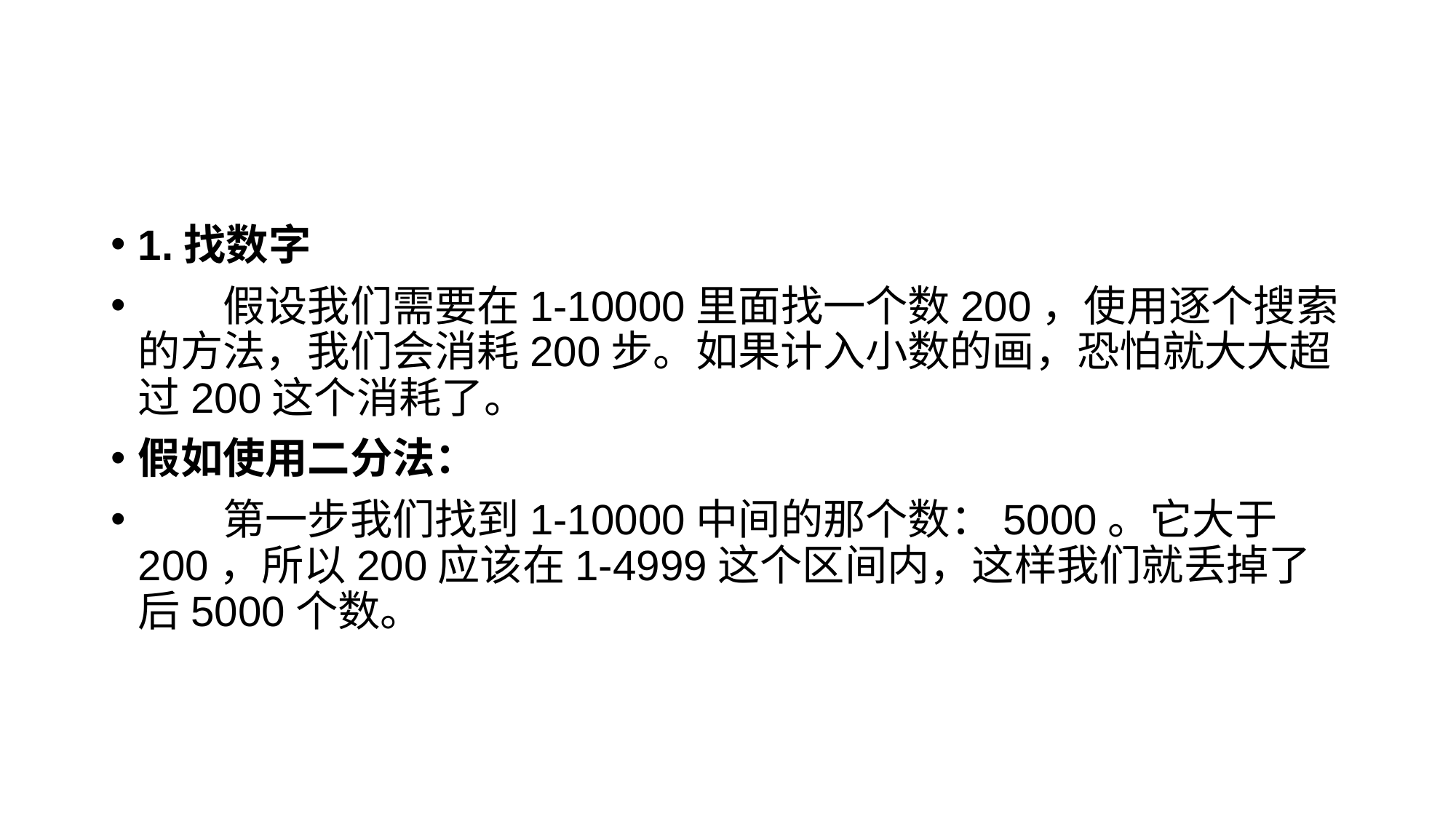

1.找数字
　　假设我们需要在1-10000里面找一个数200，使用逐个搜索的方法，我们会消耗200步。如果计入小数的画，恐怕就大大超过200这个消耗了。
假如使用二分法：
　　第一步我们找到1-10000中间的那个数：5000。它大于200，所以200应该在1-4999这个区间内，这样我们就丢掉了后5000个数。